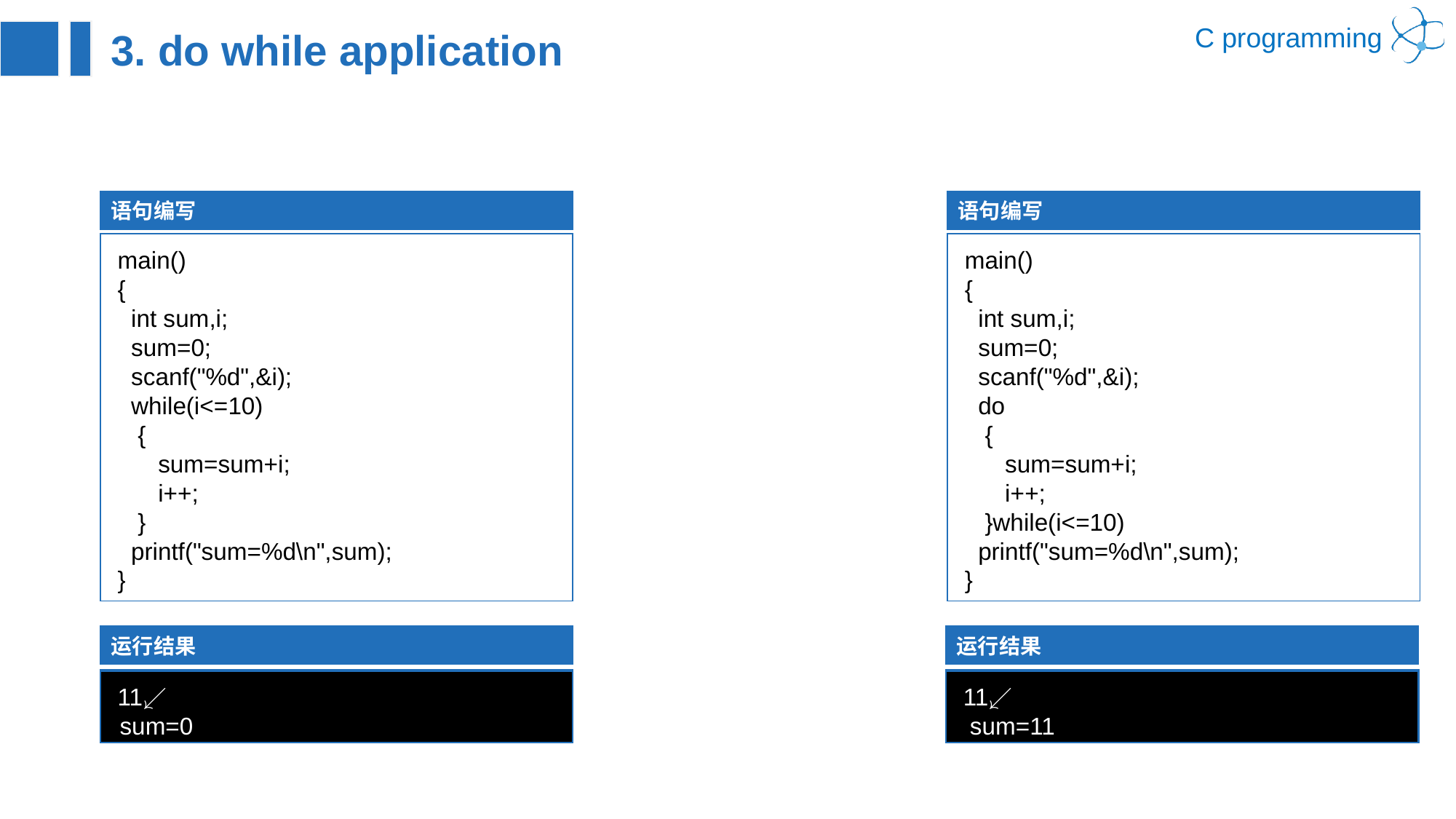

3. do while application

语句编写
语句编写

main()
{
  int sum,i;
  sum=0;
  scanf("%d",&i);
  while(i<=10)
   {
      sum=sum+i;
      i++;
   }
  printf("sum=%d\n",sum);
}
main()
{
  int sum,i;
  sum=0;
  scanf("%d",&i);
  do
   {
      sum=sum+i;
      i++;
   }while(i<=10)
  printf("sum=%d\n",sum);
}

运行结果
运行结果

11↙
 sum=0

11↙
 sum=11
1↙
1↙
 sum=55
 sum=55